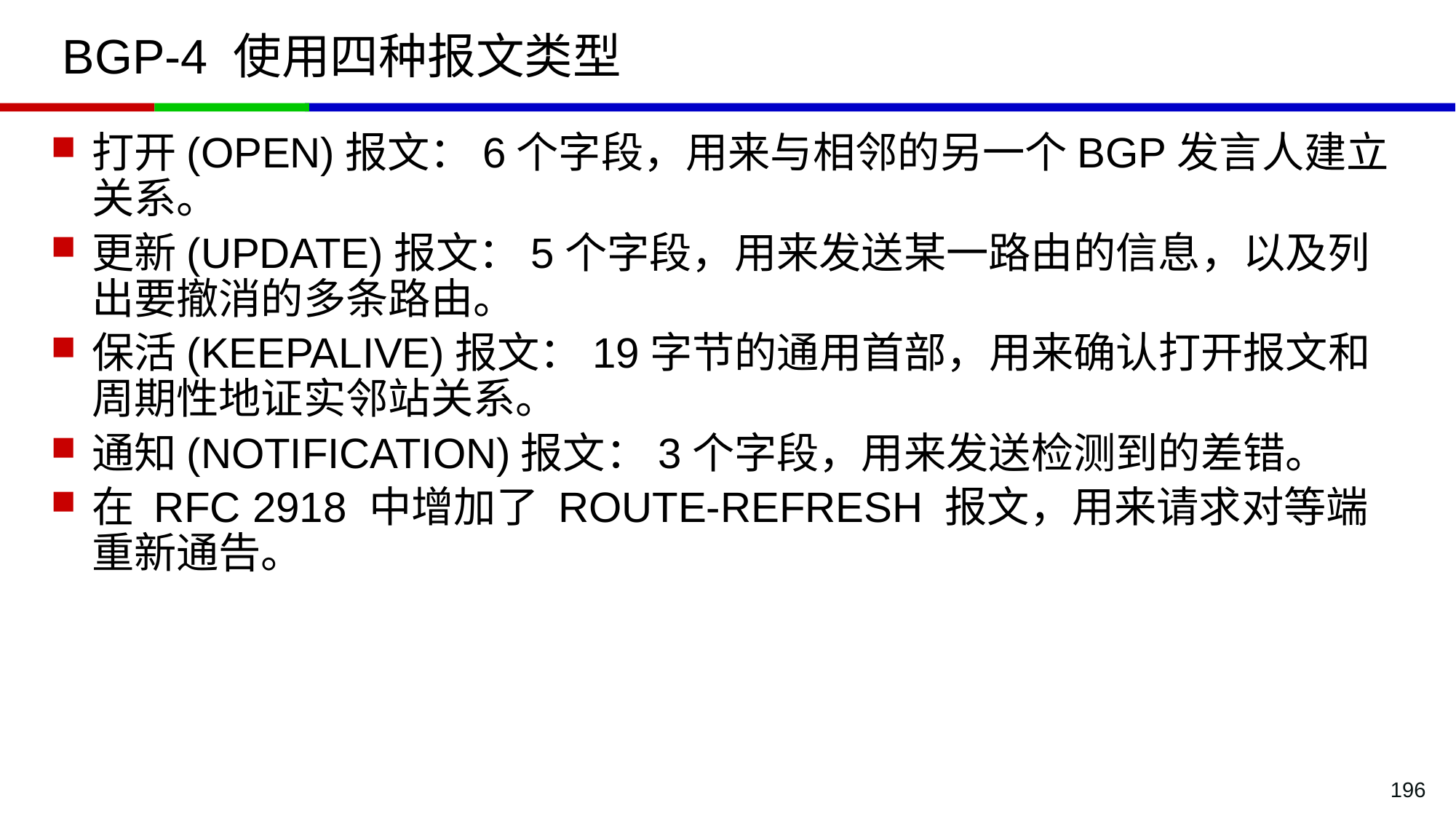

# BGP-4 使用四种报文类型
打开(OPEN)报文：6个字段，用来与相邻的另一个BGP发言人建立关系。
更新(UPDATE)报文：5个字段，用来发送某一路由的信息，以及列出要撤消的多条路由。
保活(KEEPALIVE)报文：19字节的通用首部，用来确认打开报文和周期性地证实邻站关系。
通知(NOTIFICATION)报文：3个字段，用来发送检测到的差错。
在 RFC 2918 中增加了 ROUTE-REFRESH 报文，用来请求对等端重新通告。
196